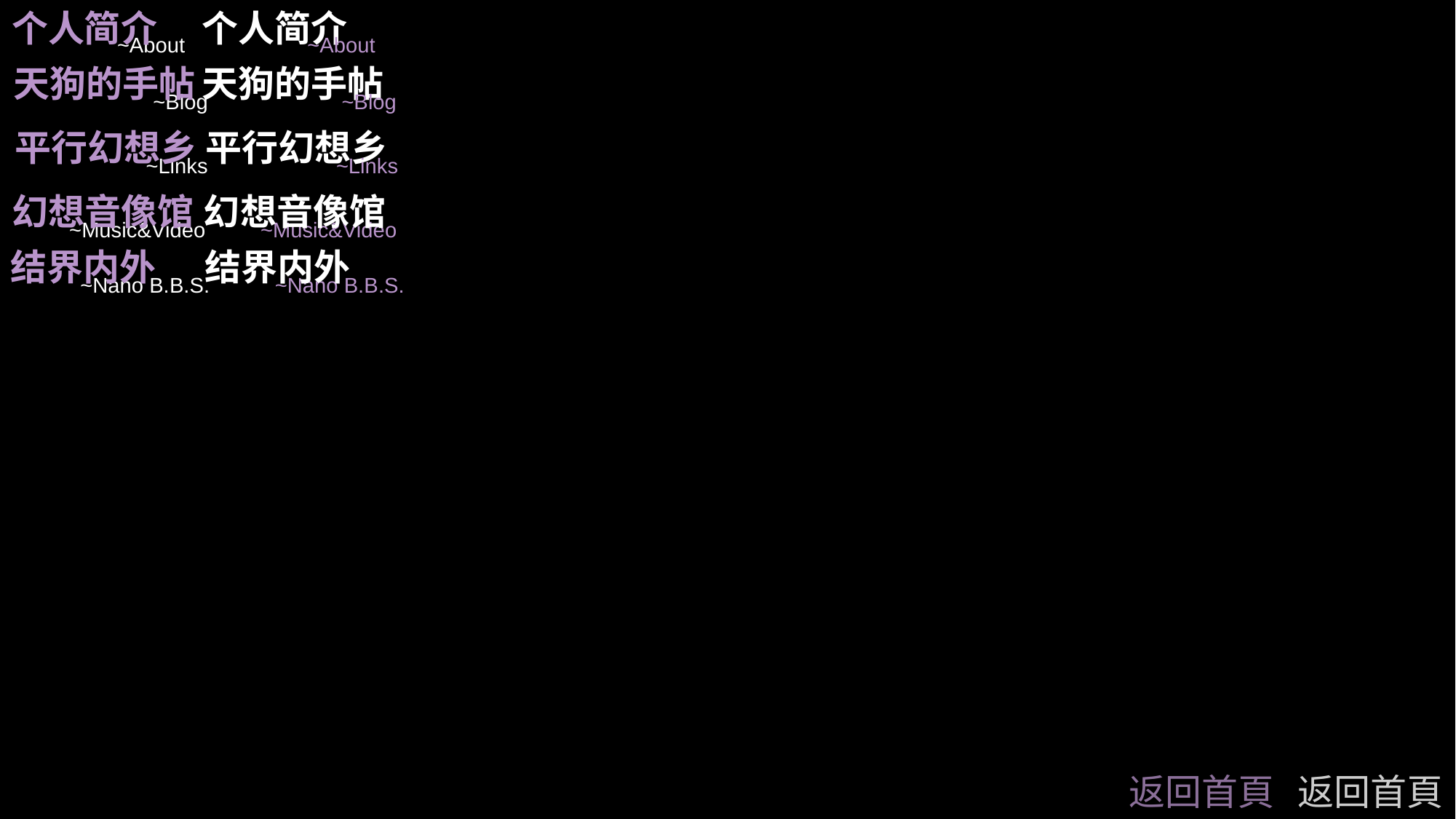

个人简介
   ~About
个人简介
   ~About
天狗的手帖
~Blog
天狗的手帖
~Blog
平行幻想乡
~Links
平行幻想乡
~Links
幻想音像馆
~Music&Video
幻想音像馆
~Music&Video
结界内外
~Nano B.B.S.
结界内外
~Nano B.B.S.
返回首頁
返回首頁